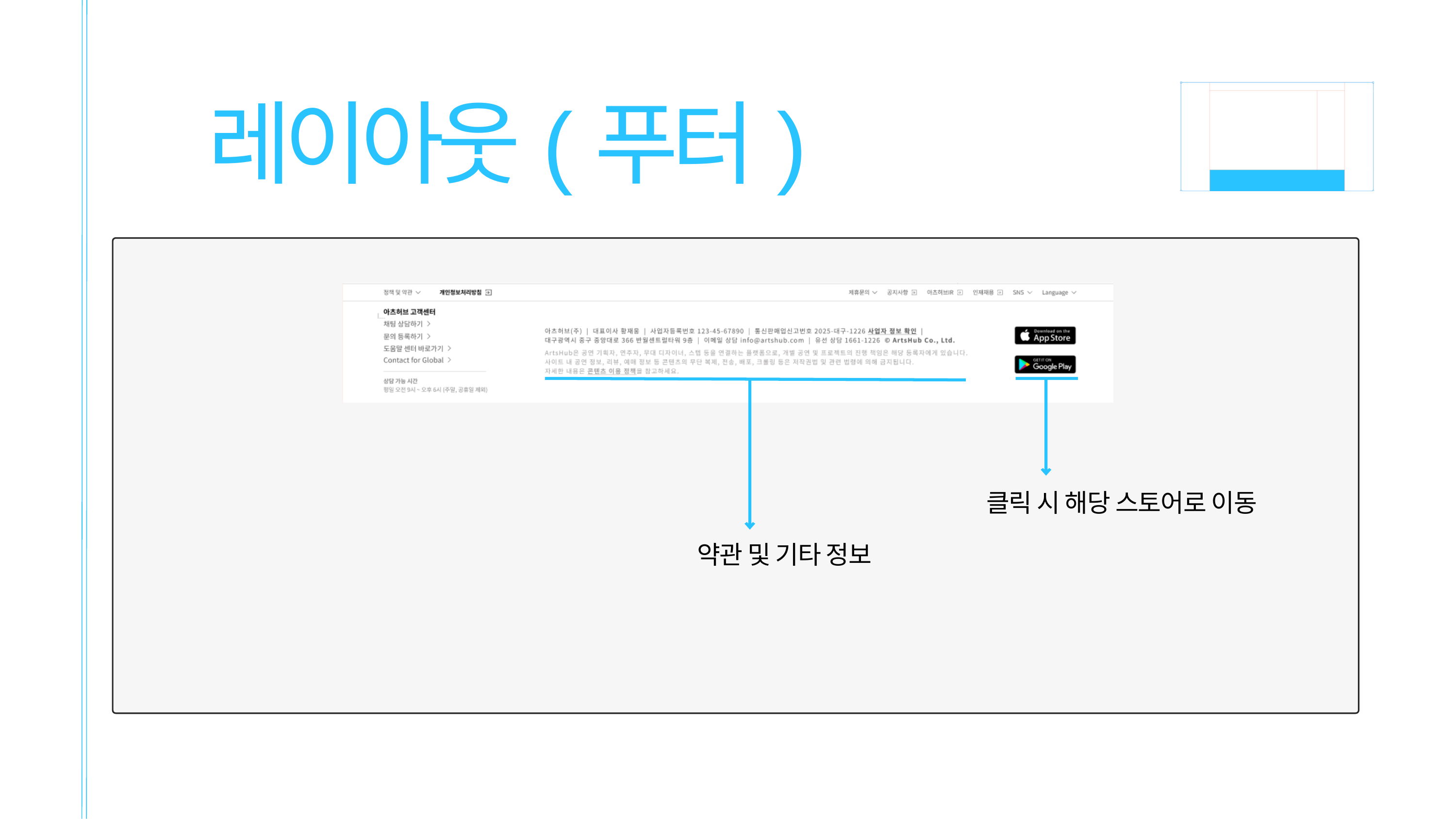

레이아웃(푸터)

클릭 시 해당 스토어로 이동
약관 및 기타 정보